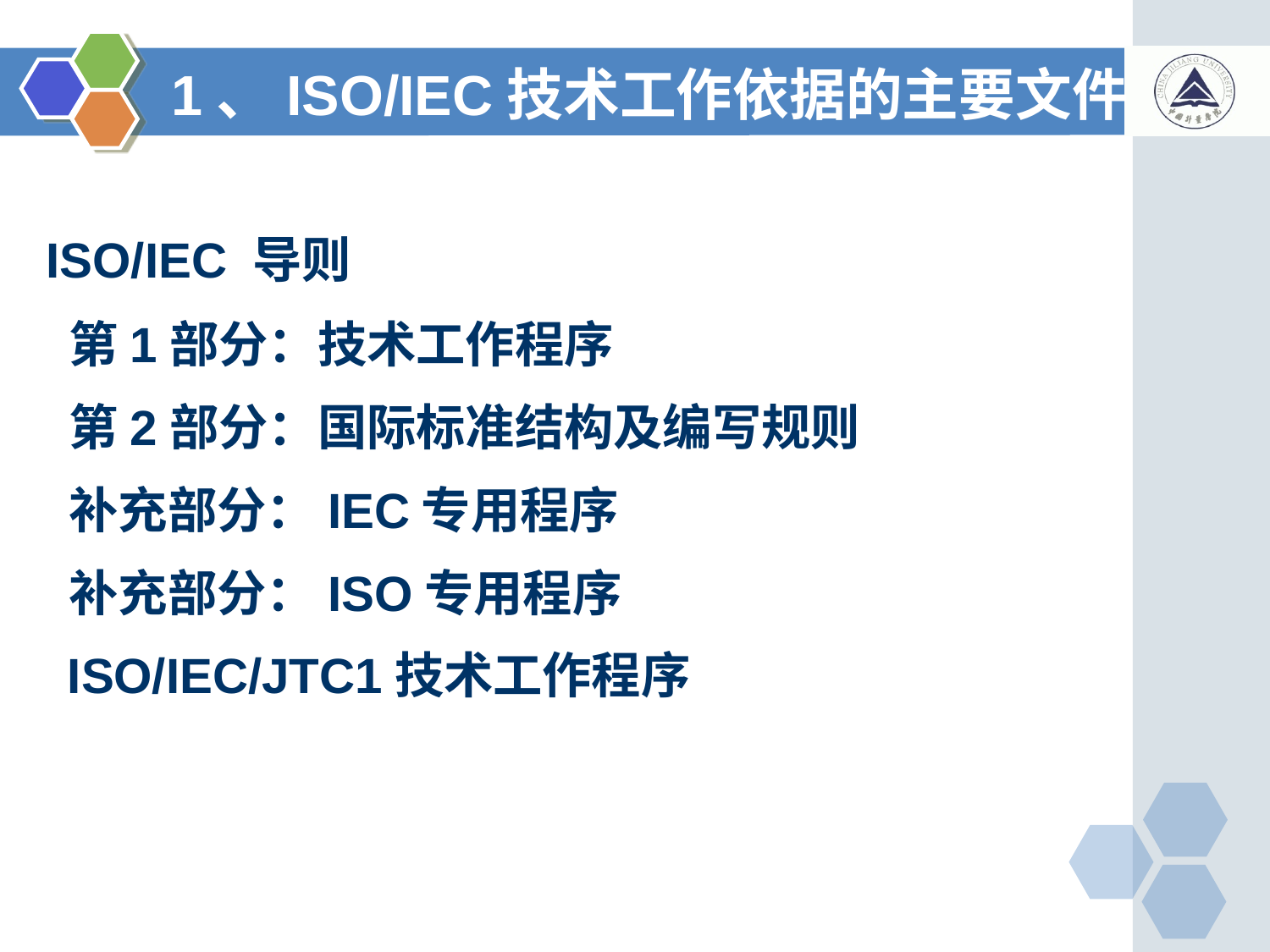

# 1、ISO/IEC技术工作依据的主要文件
 ISO/IEC 导则
    第1部分：技术工作程序
    第2部分：国际标准结构及编写规则
    补充部分：IEC专用程序
    补充部分：ISO专用程序
    ISO/IEC/JTC1技术工作程序